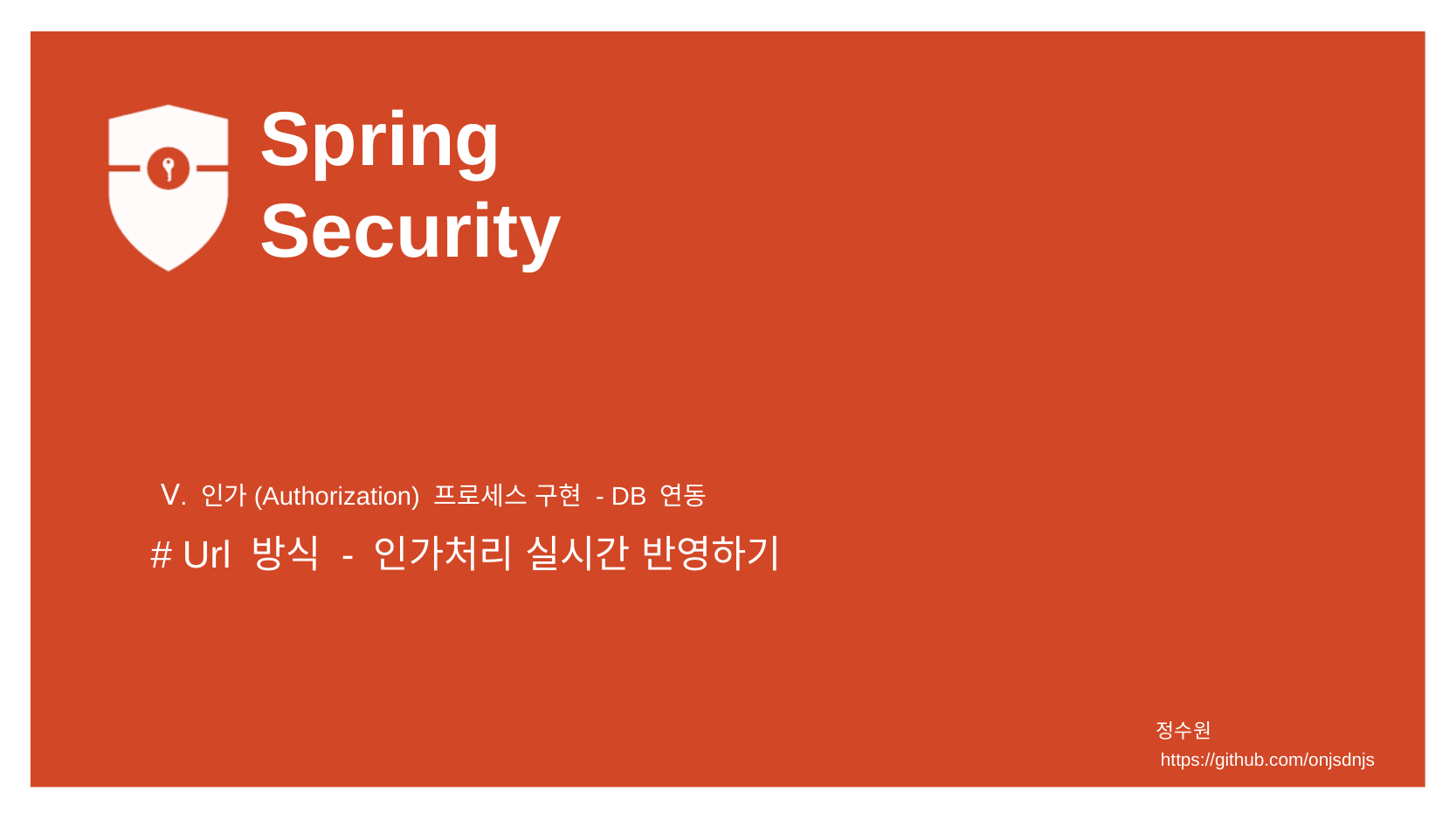

Ⅴ. 인가(Authorization) 프로세스 구현 - DB 연동
# Url 방식 - 인가처리 실시간 반영하기